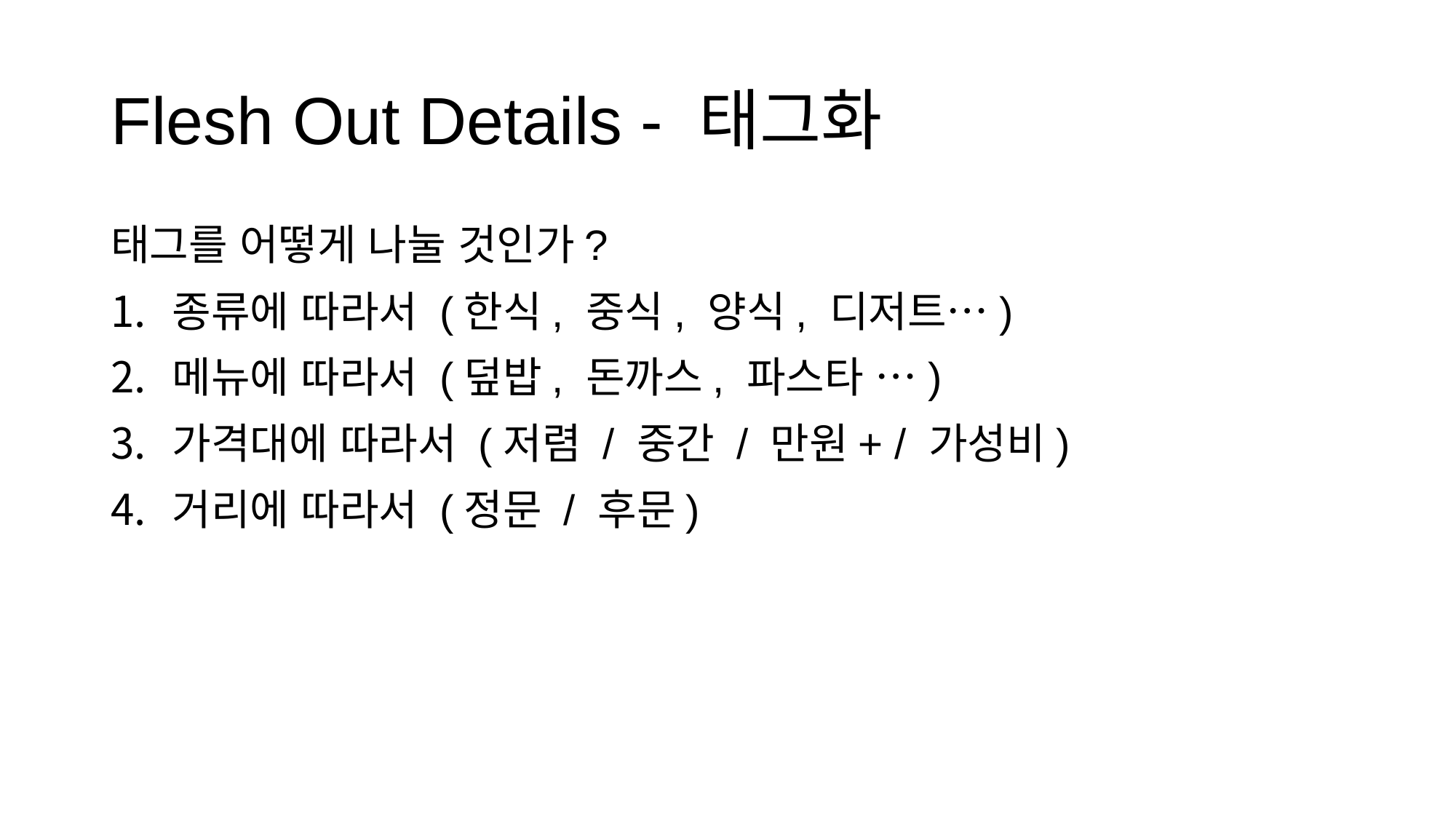

# Flesh Out Details - 태그화
태그를 어떻게 나눌 것인가?
종류에 따라서 (한식, 중식, 양식, 디저트…)
메뉴에 따라서 (덮밥, 돈까스, 파스타 …)
가격대에 따라서 (저렴 / 중간 / 만원+ / 가성비)
거리에 따라서 (정문 / 후문)